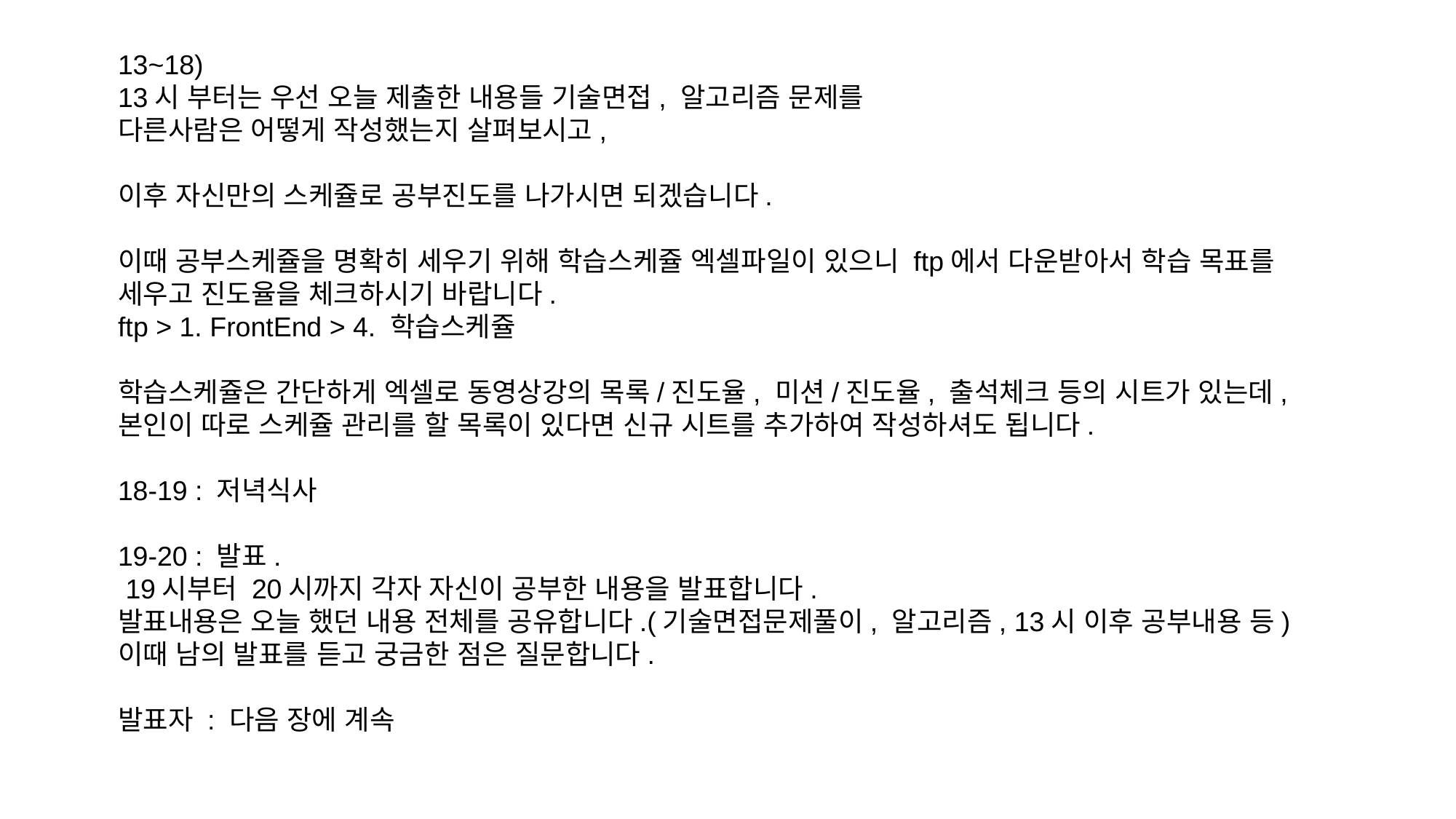

13~18)
13시 부터는 우선 오늘 제출한 내용들 기술면접, 알고리즘 문제를
다른사람은 어떻게 작성했는지 살펴보시고,

이후 자신만의 스케쥴로 공부진도를 나가시면 되겠습니다.

이때 공부스케쥴을 명확히 세우기 위해 학습스케쥴 엑셀파일이 있으니 ftp에서 다운받아서 학습 목표를
세우고 진도율을 체크하시기 바랍니다.
ftp > 1. FrontEnd > 4. 학습스케쥴

학습스케쥴은 간단하게 엑셀로 동영상강의 목록/진도율, 미션/진도율, 출석체크 등의 시트가 있는데,
본인이 따로 스케쥴 관리를 할 목록이 있다면 신규 시트를 추가하여 작성하셔도 됩니다.

18-19 : 저녁식사

19-20 : 발표.
 19시부터 20시까지 각자 자신이 공부한 내용을 발표합니다.
발표내용은 오늘 했던 내용 전체를 공유합니다.(기술면접문제풀이, 알고리즘, 13시 이후 공부내용 등)
이때 남의 발표를 듣고 궁금한 점은 질문합니다.

발표자 : 다음 장에 계속